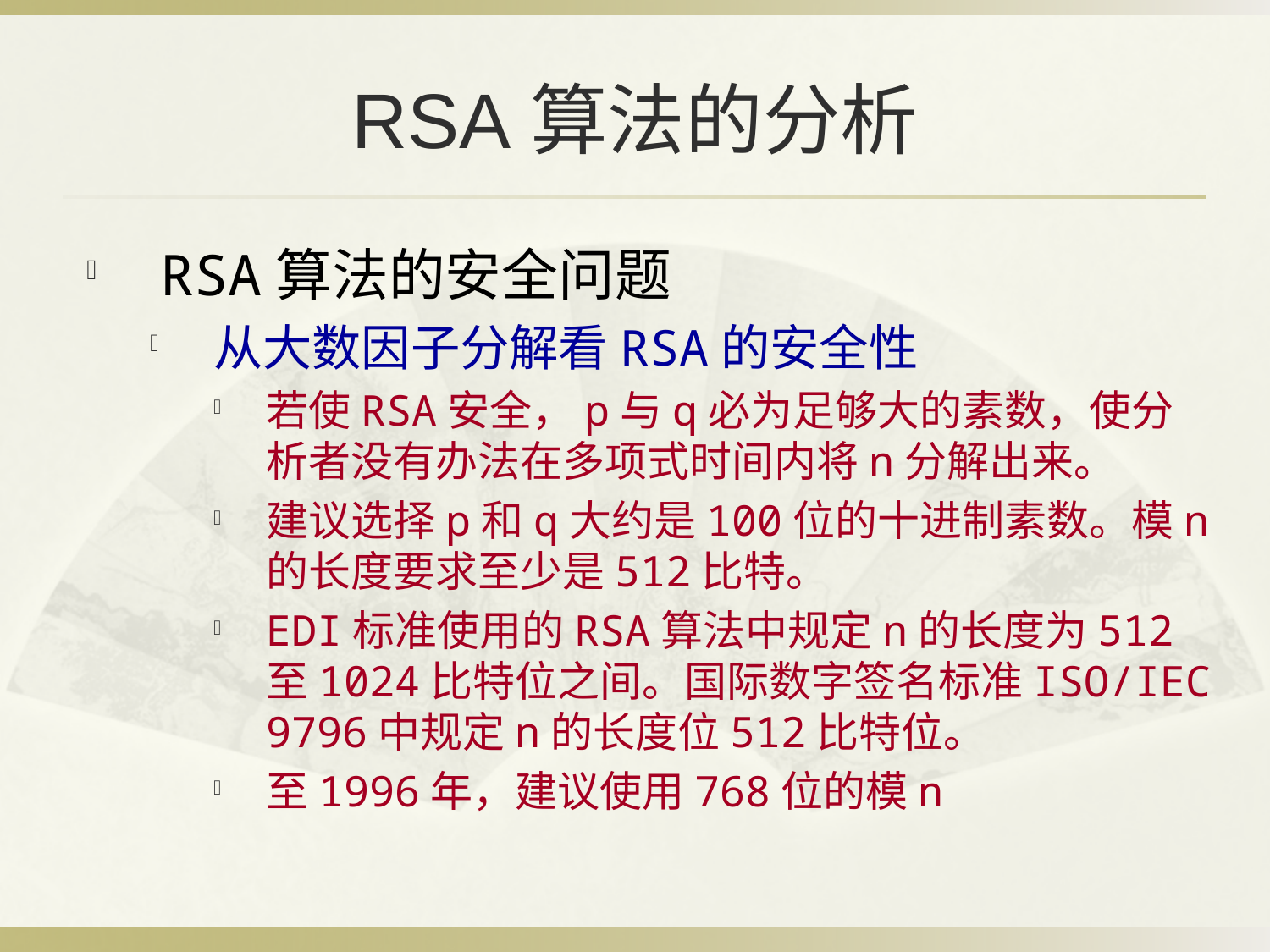

# RSA算法的分析
RSA算法的安全问题
从大数因子分解看RSA的安全性
若使RSA安全，p与q必为足够大的素数，使分析者没有办法在多项式时间内将n分解出来。
建议选择p和q大约是100位的十进制素数。模n的长度要求至少是512比特。
EDI标准使用的RSA算法中规定n的长度为512至1024比特位之间。国际数字签名标准ISO/IEC 9796中规定n的长度位512比特位。
至1996年，建议使用768位的模n